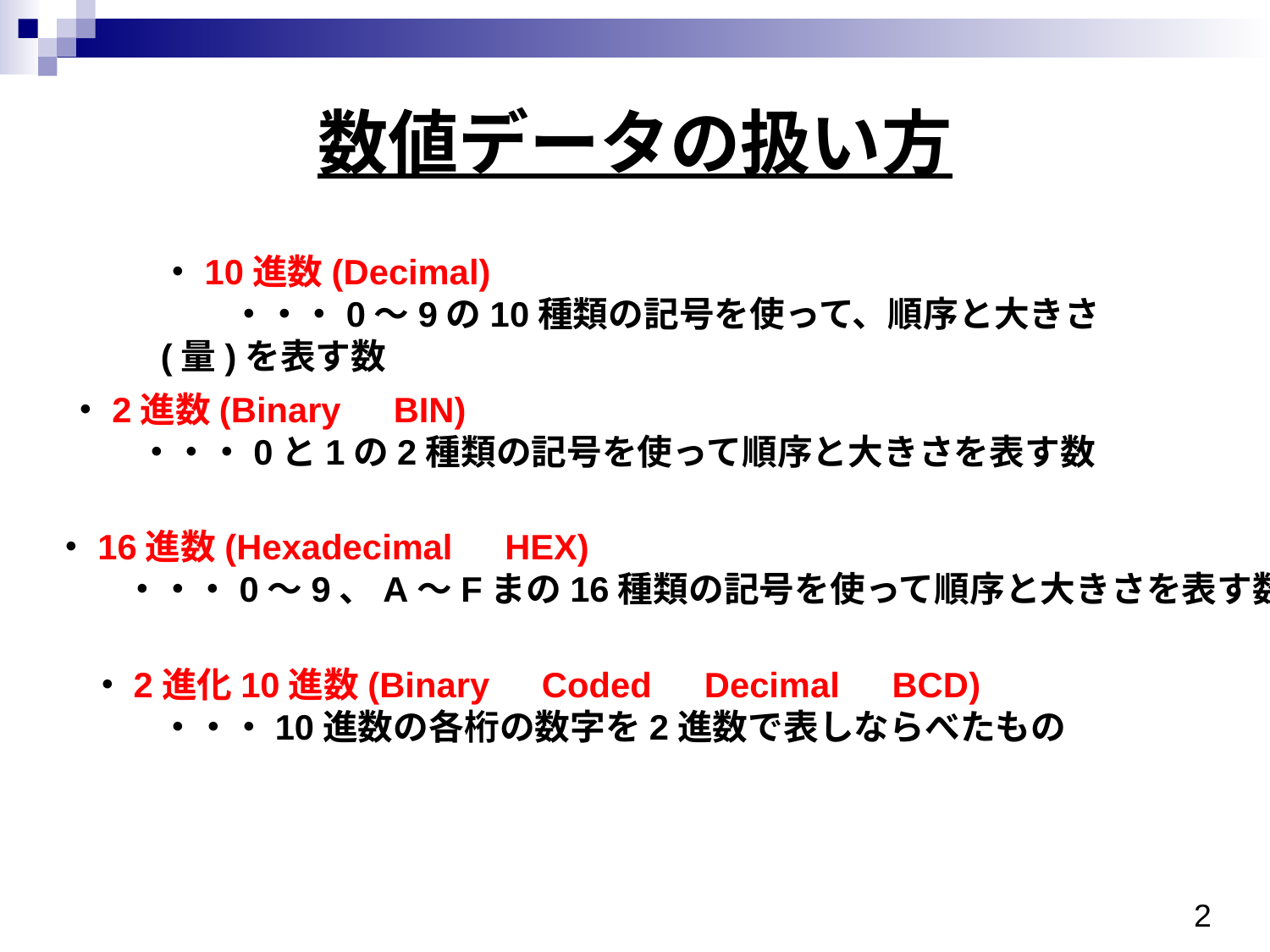

数値データの扱い方
・10進数(Decimal)
　　・・・0～9の10種類の記号を使って、順序と大きさ(量)を表す数
・2進数(Binary　BIN)
　　・・・0と1の2種類の記号を使って順序と大きさを表す数
・16進数(Hexadecimal　HEX)
　　・・・0～9、A～Fまの16種類の記号を使って順序と大きさを表す数
・2進化10進数(Binary　Coded　Decimal　BCD)
　　・・・10進数の各桁の数字を2進数で表しならべたもの
2